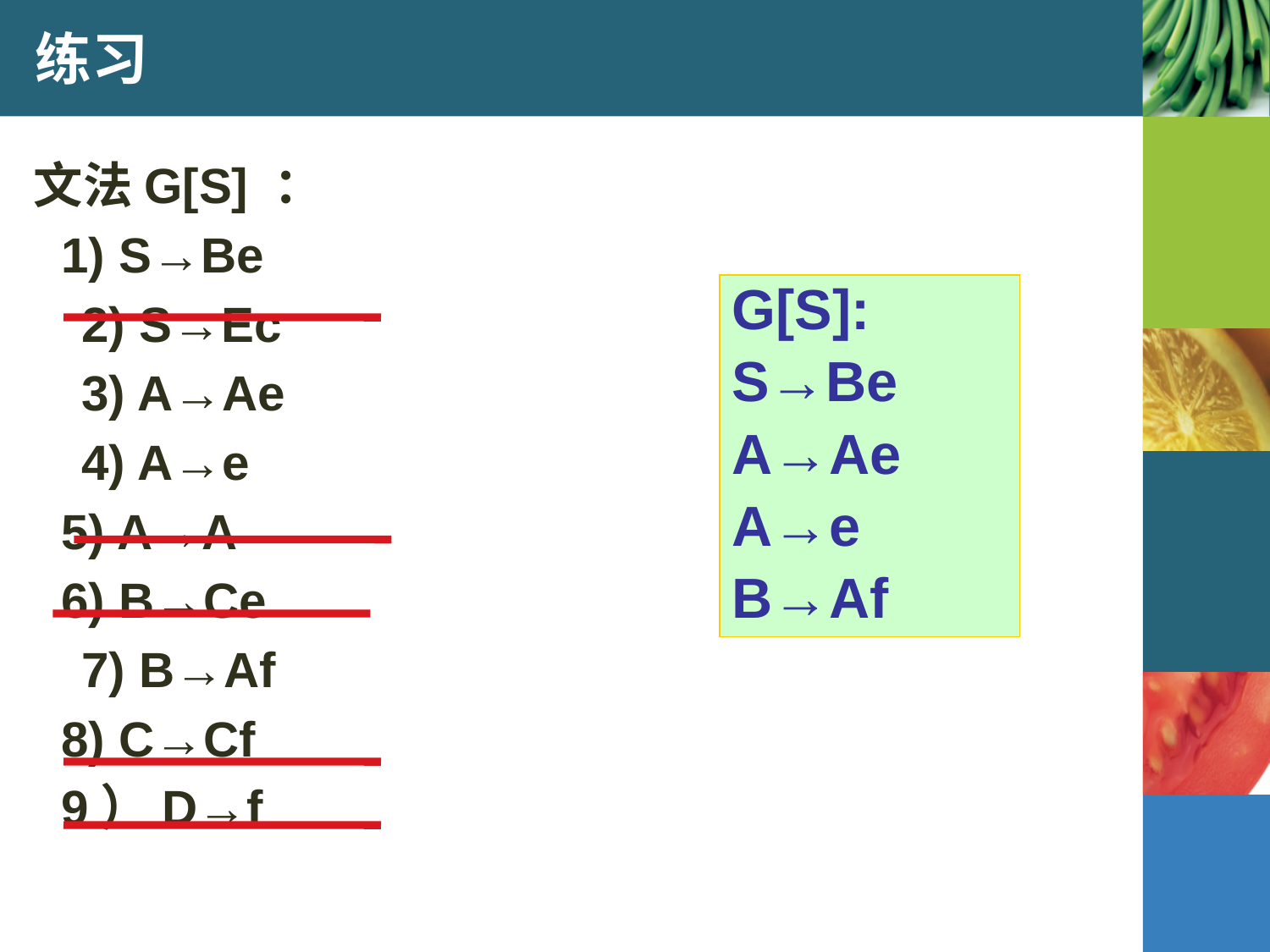

# 练习
文法G[S] ：
  1) S→Be
	2) S→Ec
 	3) A→Ae
	4) A→e
  5) A→A
  6) B→Ce
	7) B→Af
  8) C→Cf
  9）D→f

G[S]:
S→Be
A→Ae
A→e
B→Af